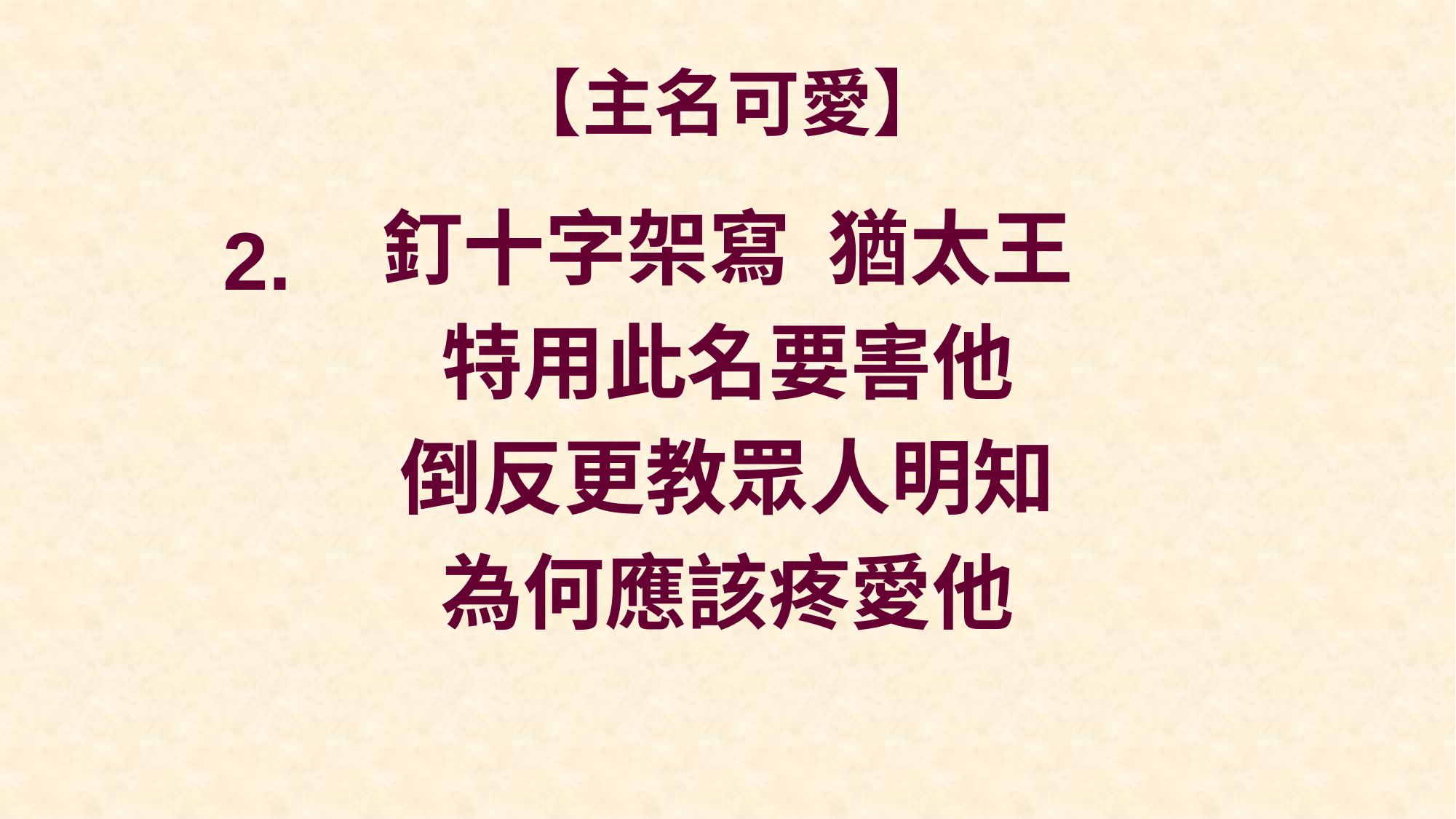

# 【主名可愛】
釘十字架寫  猶太王
特用此名要害他
倒反更教眾人明知
為何應該疼愛他
2.